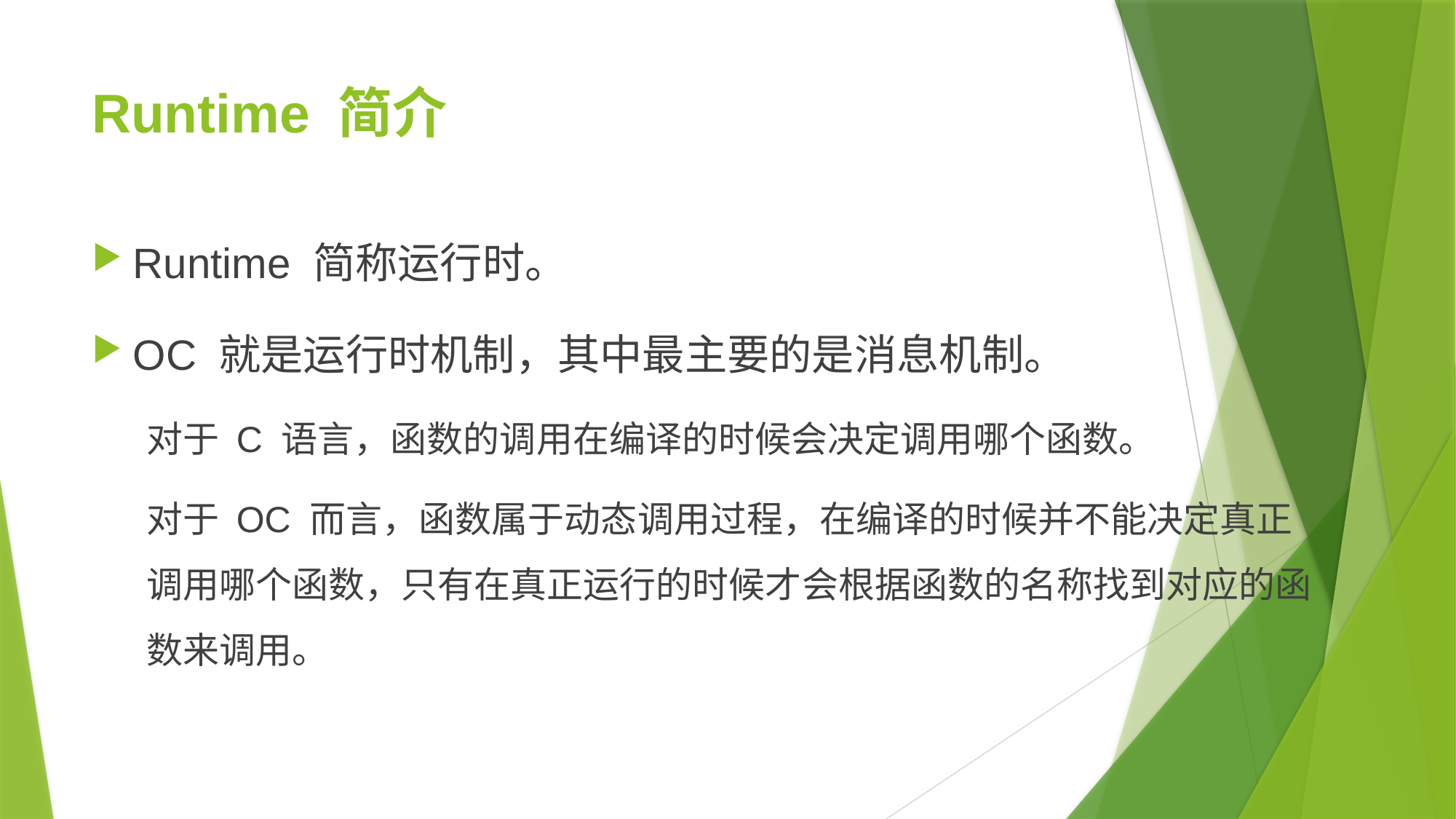

# Runtime 简介
Runtime 简称运行时。
OC 就是运行时机制，其中最主要的是消息机制。
对于 C 语言，函数的调用在编译的时候会决定调用哪个函数。
对于 OC 而言，函数属于动态调用过程，在编译的时候并不能决定真正调用哪个函数，只有在真正运行的时候才会根据函数的名称找到对应的函数来调用。